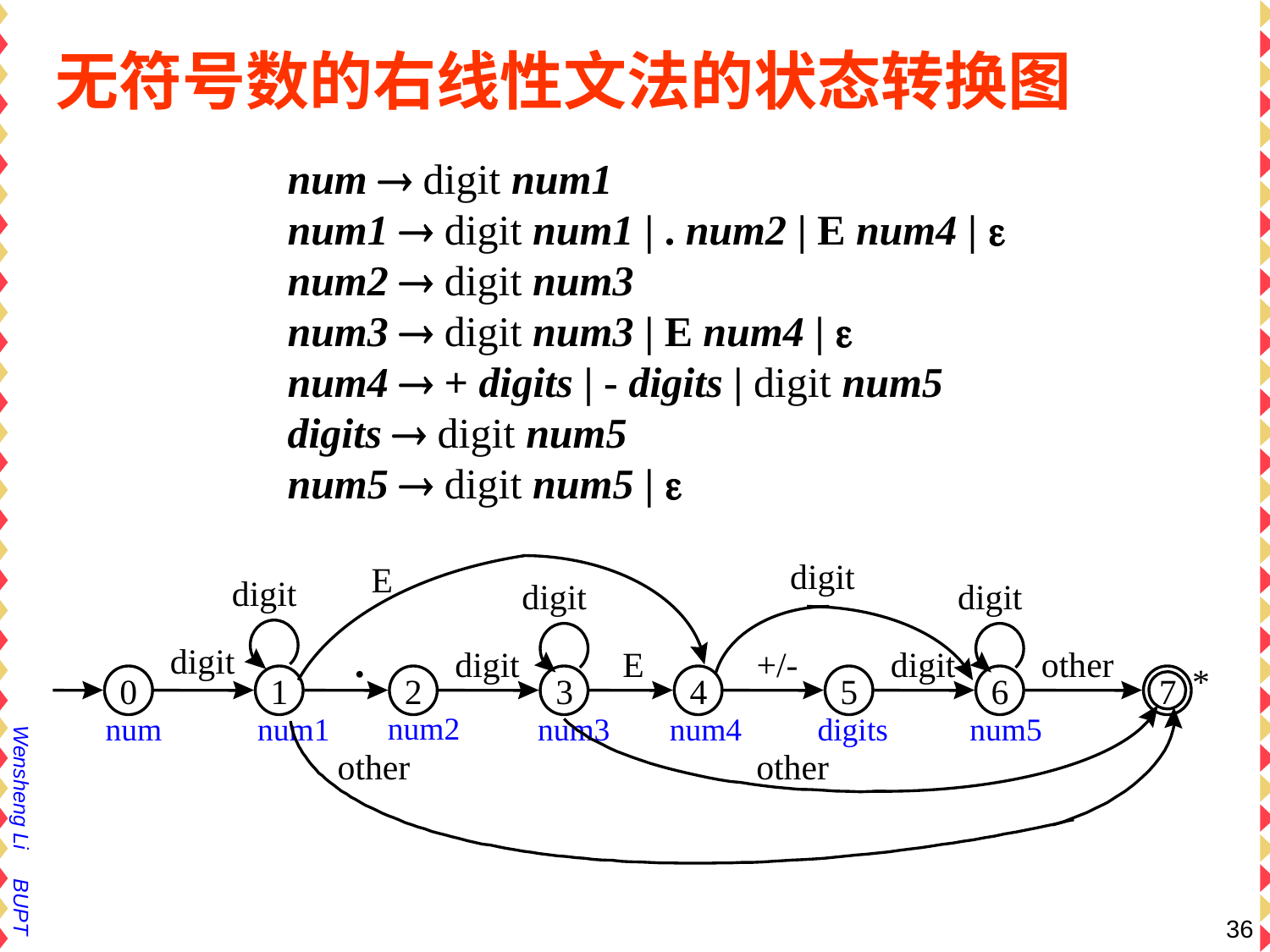

# 无符号数的右线性文法的状态转换图
  num → digit num1
  num1 → digit num1 | . num2 | E num4 | ε
  num2 → digit num3
  num3 → digit num3 | E num4 | ε
  num4 → + digits | - digits | digit num5
  digits → digit num5
  num5 → digit num5 | ε

digit

digit

E

digit

digit

.

digit

digit

E

+/-

digit

other

*

0

1

2

3

4

5

6

7

other
num2
num
num1
num3
num4
digits
num5

other
36